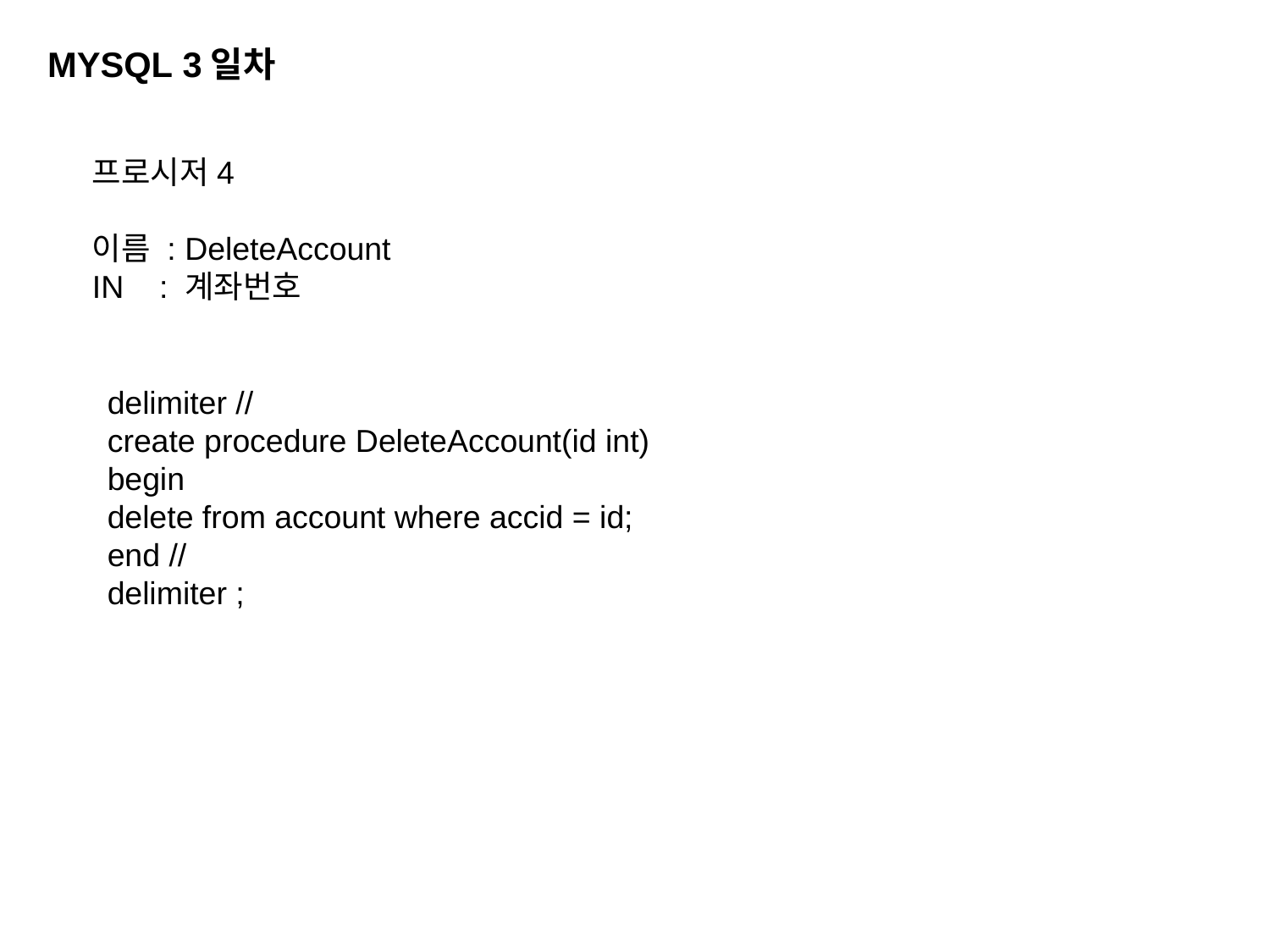

MYSQL 3일차
프로시저4

이름 : DeleteAccount
IN    : 계좌번호
delimiter //
create procedure DeleteAccount(id int)
begin
delete from account where accid = id;
end //
delimiter ;